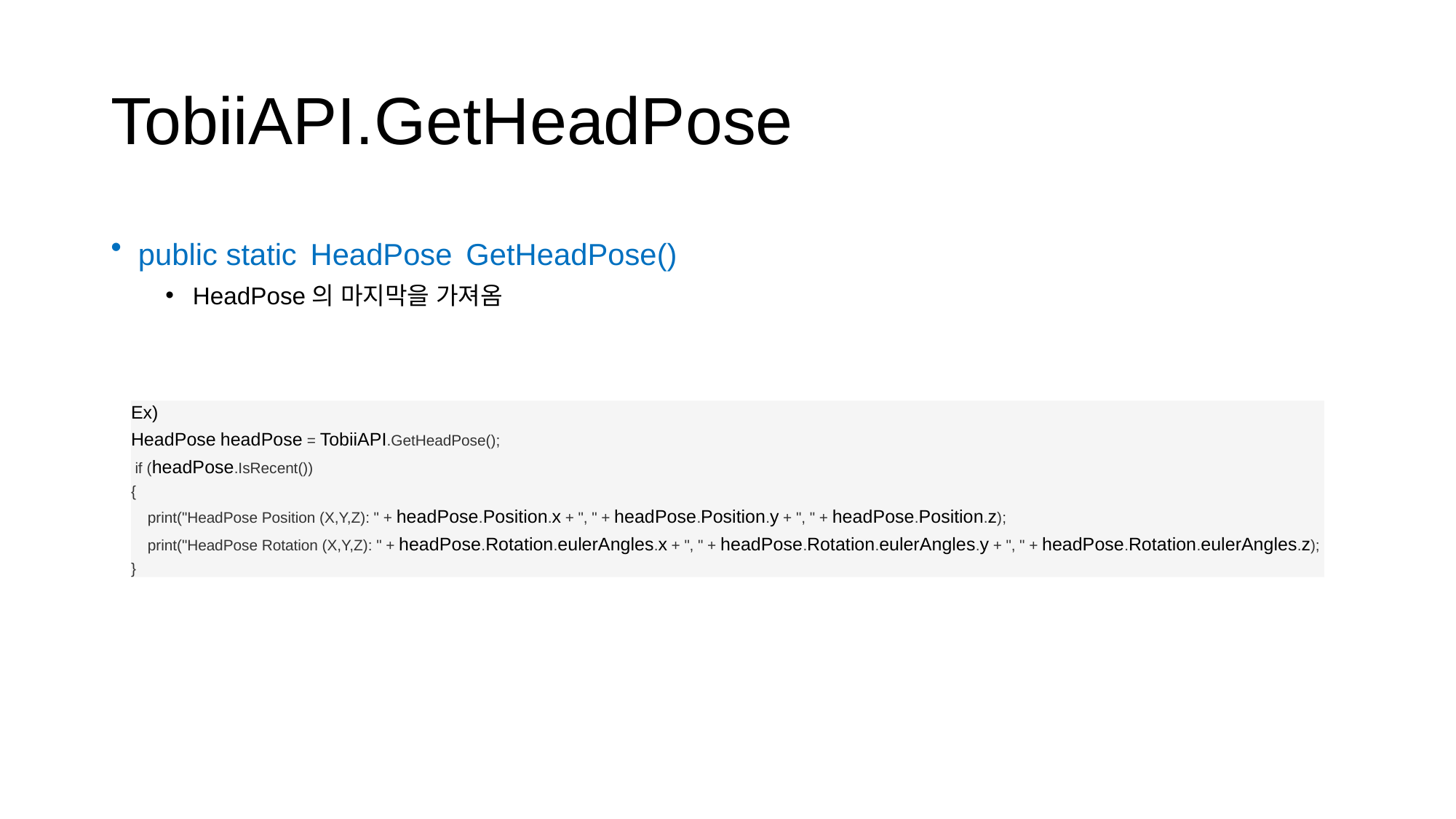

# TobiiAPI.GetHeadPose
public static HeadPose GetHeadPose()
HeadPose의 마지막을 가져옴

Ex)
HeadPose headPose = TobiiAPI.GetHeadPose();
 if (headPose.IsRecent())
{
    print("HeadPose Position (X,Y,Z): " + headPose.Position.x + ", " + headPose.Position.y + ", " + headPose.Position.z);
    print("HeadPose Rotation (X,Y,Z): " + headPose.Rotation.eulerAngles.x + ", " + headPose.Rotation.eulerAngles.y + ", " + headPose.Rotation.eulerAngles.z);
}